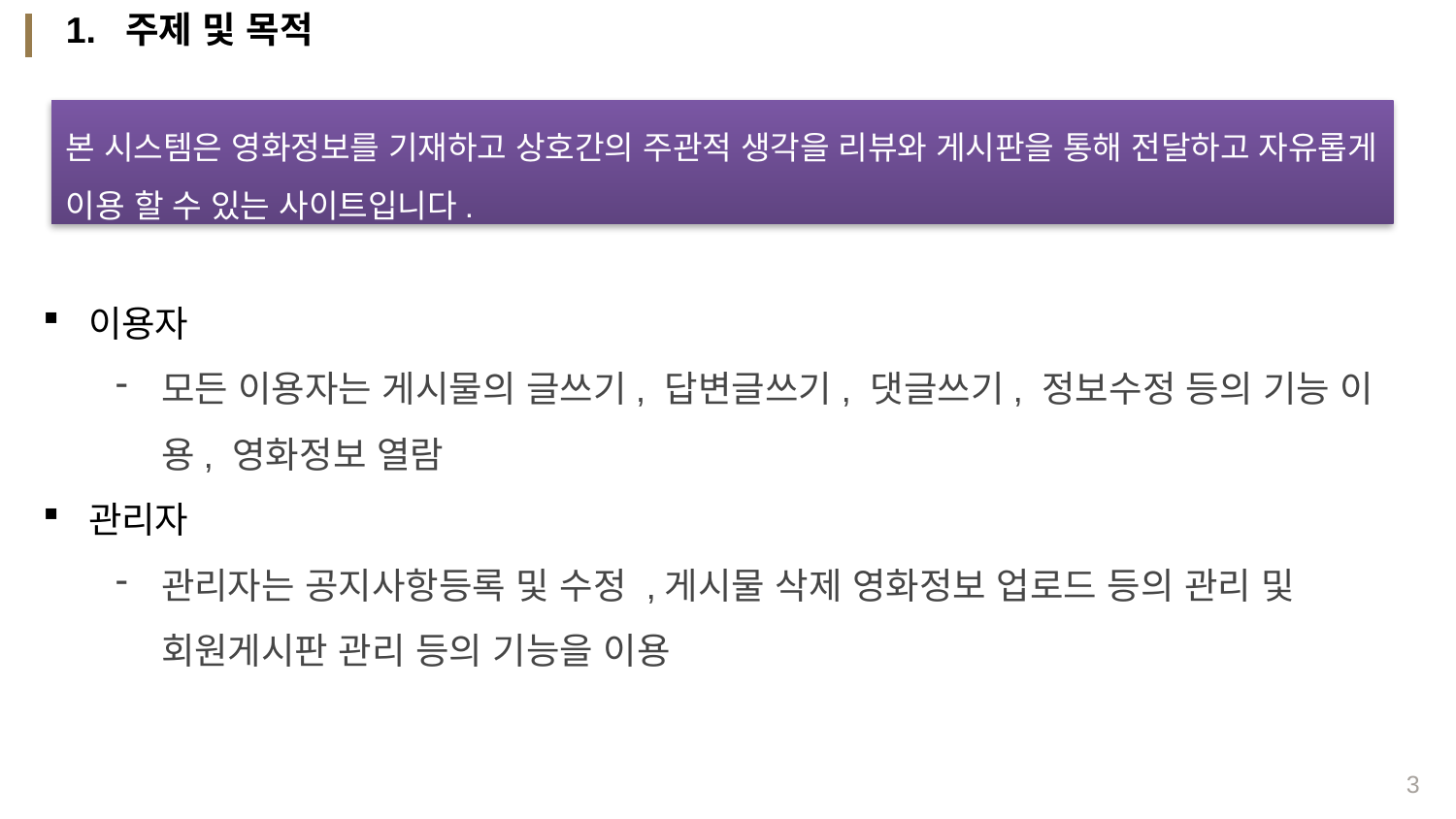

1.  주제 및 목적
본 시스템은 영화정보를 기재하고 상호간의 주관적 생각을 리뷰와 게시판을 통해 전달하고 자유롭게 이용 할 수 있는 사이트입니다.
이용자
모든 이용자는 게시물의 글쓰기, 답변글쓰기, 댓글쓰기, 정보수정 등의 기능 이용, 영화정보 열람
관리자
관리자는 공지사항등록 및 수정 ,게시물 삭제 영화정보 업로드 등의 관리 및 회원게시판 관리 등의 기능을 이용

3